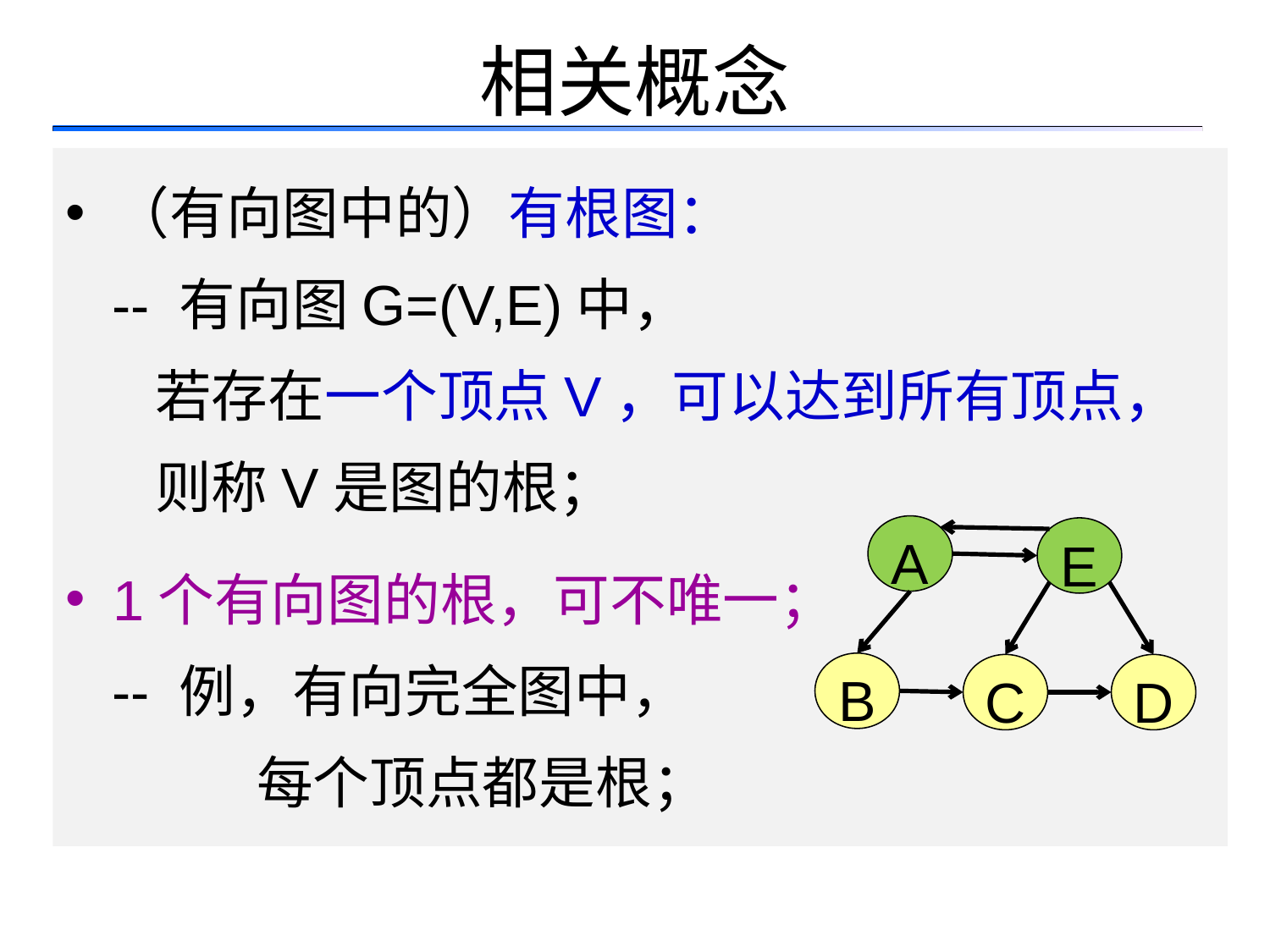

# 相关概念

（有向图中的）有根图：
   -- 有向图G=(V,E)中，
      若存在一个顶点V，可以达到所有顶点，
      则称V是图的根；
1个有向图的根，可不唯一；
   -- 例，有向完全图中，
              每个顶点都是根；

A
E
B
C
D